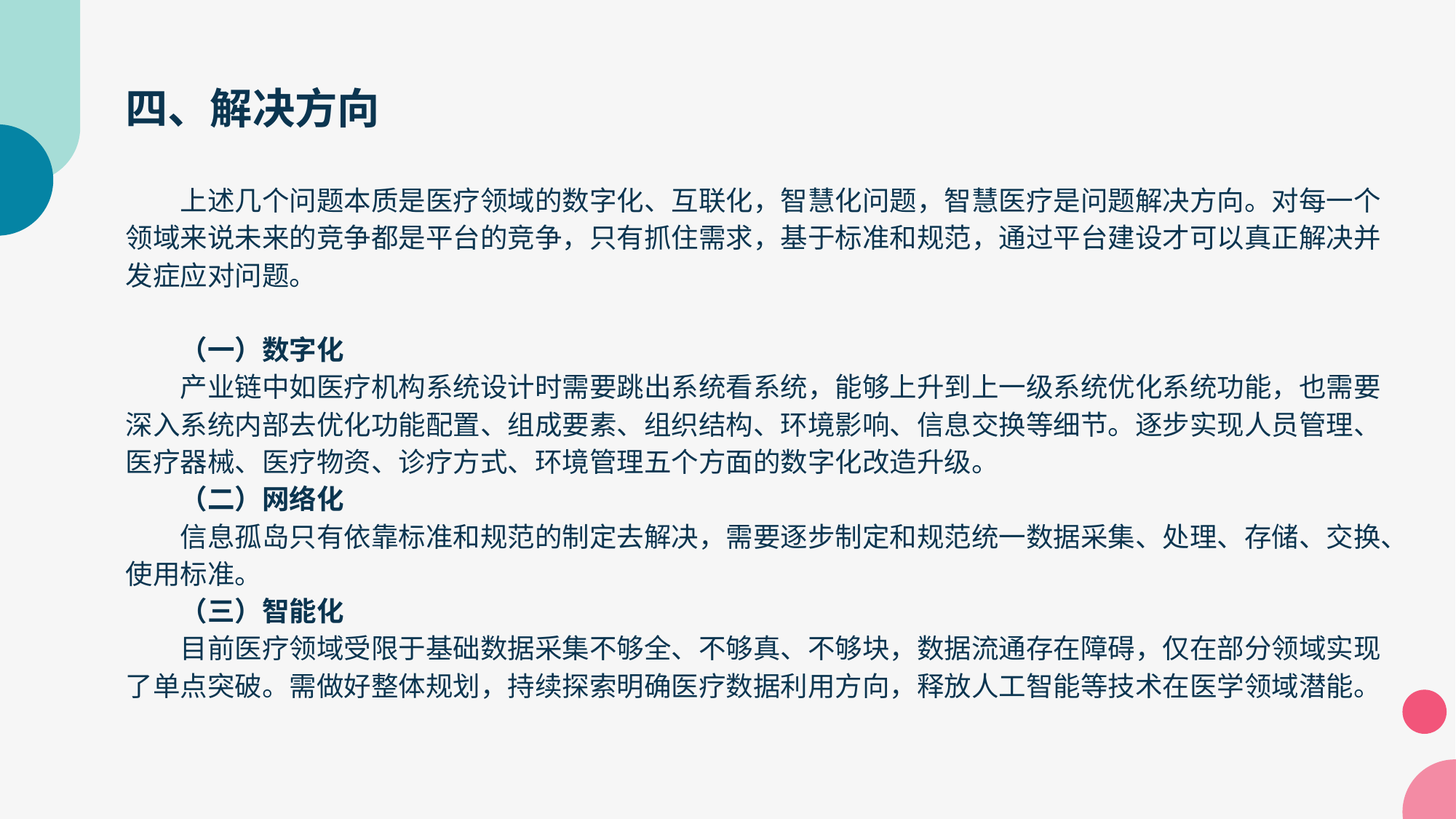

# 四、解决方向
上述几个问题本质是医疗领域的数字化、互联化，智慧化问题，智慧医疗是问题解决方向。对每一个领域来说未来的竞争都是平台的竞争，只有抓住需求，基于标准和规范，通过平台建设才可以真正解决并发症应对问题。

（一）数字化
产业链中如医疗机构系统设计时需要跳出系统看系统，能够上升到上一级系统优化系统功能，也需要深入系统内部去优化功能配置、组成要素、组织结构、环境影响、信息交换等细节。逐步实现人员管理、医疗器械、医疗物资、诊疗方式、环境管理五个方面的数字化改造升级。
（二）网络化
信息孤岛只有依靠标准和规范的制定去解决，需要逐步制定和规范统一数据采集、处理、存储、交换、使用标准。
（三）智能化
目前医疗领域受限于基础数据采集不够全、不够真、不够块，数据流通存在障碍，仅在部分领域实现了单点突破。需做好整体规划，持续探索明确医疗数据利用方向，释放人工智能等技术在医学领域潜能。